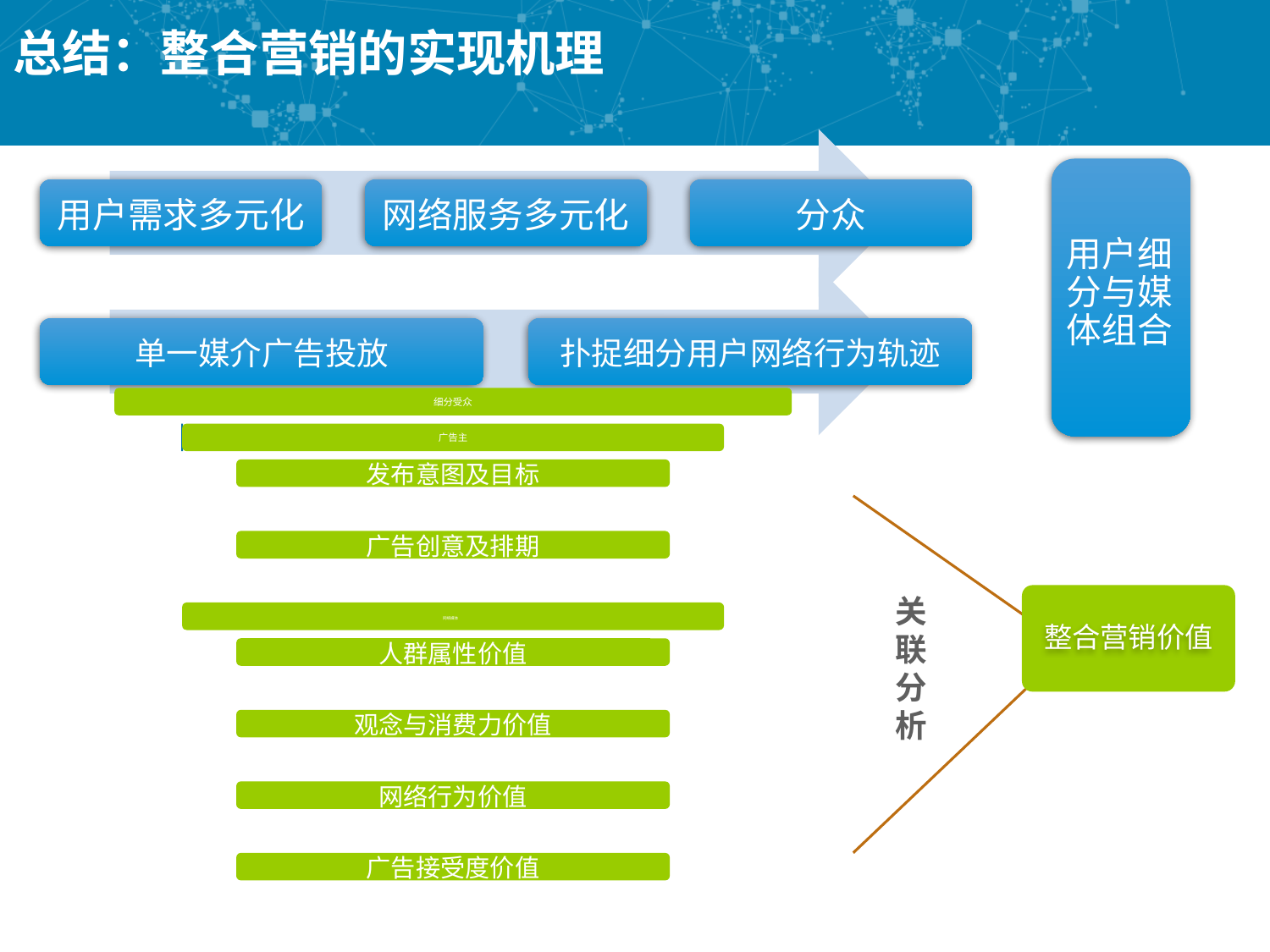

# 总结：整合营销的实现机理
用户需求多元化
网络服务多元化
分众

用户细分与媒体组合
单一媒介广告投放
扑捉细分用户网络行为轨迹
细分受众
广告主
发布意图及目标
广告创意及排期
      网络媒体
人群属性价值
观念与消费力价值
网络行为价值
广告接受度价值
关联分析

整合营销价值